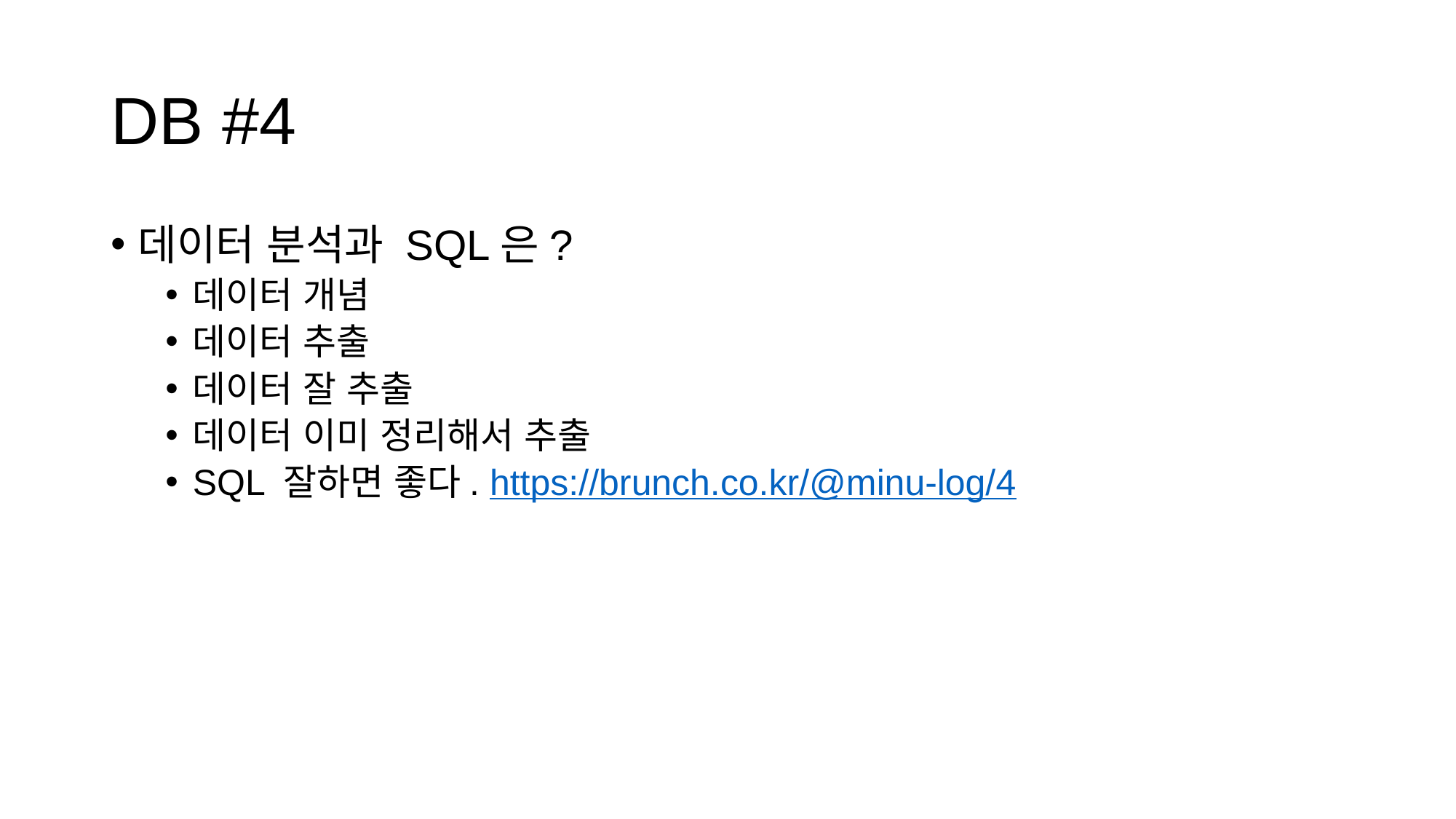

# DB #4
데이터 분석과 SQL은?
데이터 개념
데이터 추출
데이터 잘 추출
데이터 이미 정리해서 추출
SQL 잘하면 좋다. https://brunch.co.kr/@minu-log/4